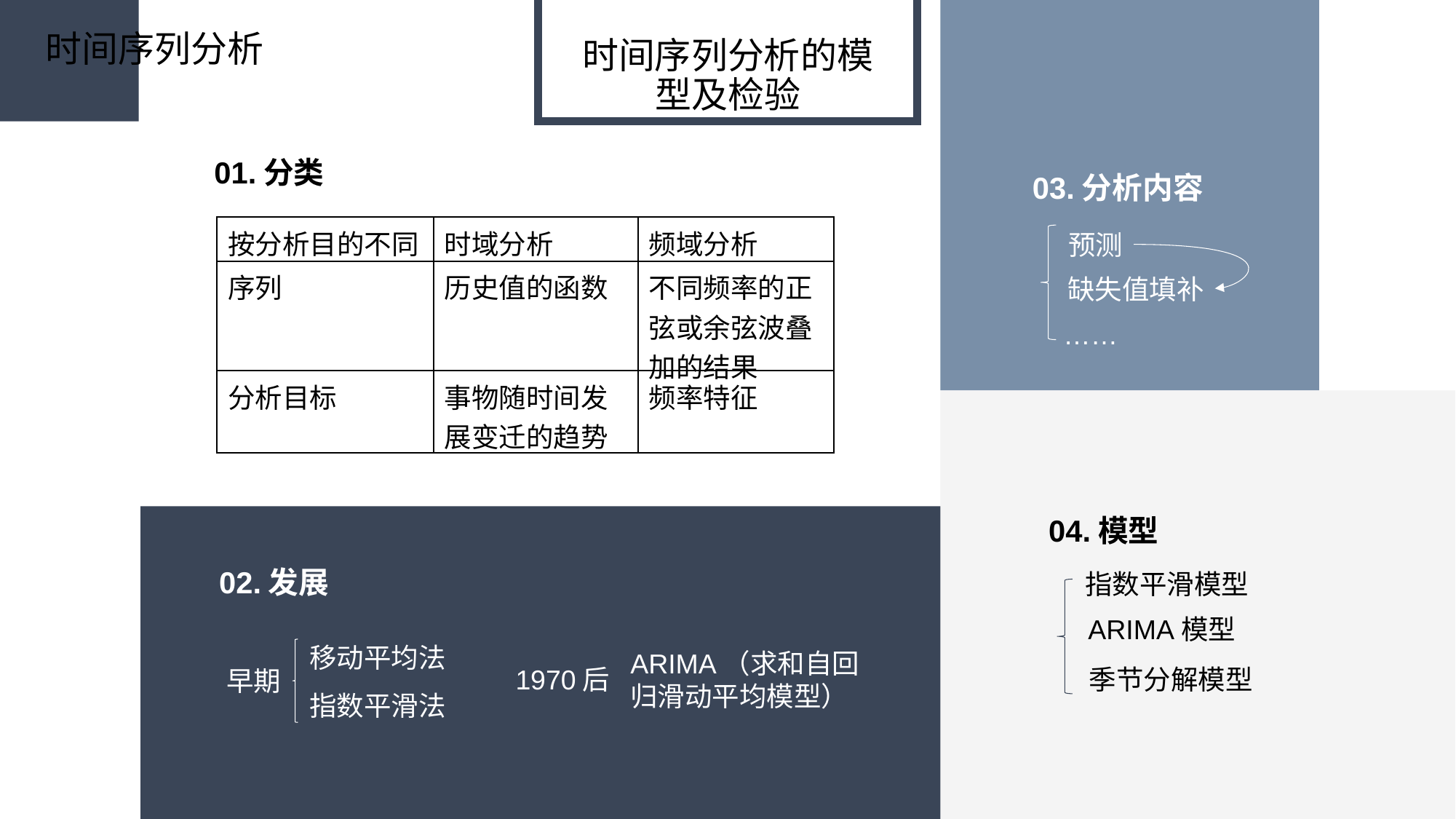

时间序列分析

时间序列分析的模型及检验
01.分类
03.分析内容
| 按分析目的不同 | 时域分析 | 频域分析 |
| --- | --- | --- |
| 序列 | 历史值的函数 | 不同频率的正弦或余弦波叠加的结果 |
| 分析目标 | 事物随时间发展变迁的趋势 | 频率特征 |
预测

缺失值填补
……

04.模型
02.发展
指数平滑模型

ARIMA模型
移动平均法

ARIMA（求和自回归滑动平均模型）
1970后
季节分解模型
早期
指数平滑法